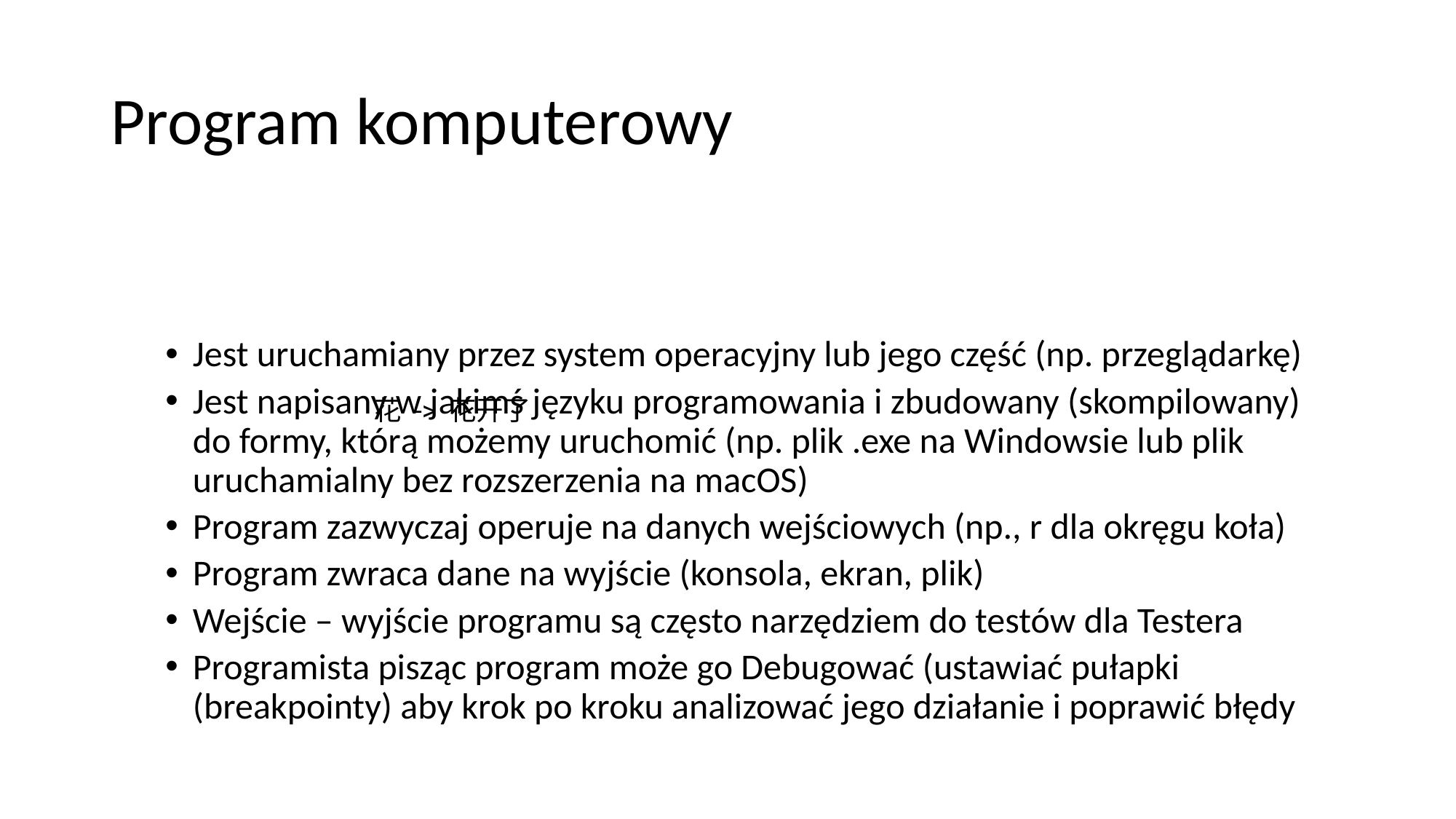

# Program komputerowy

Jest uruchamiany przez system operacyjny lub jego część (np. przeglądarkę)
Jest napisany w jakimś języku programowania i zbudowany (skompilowany) do formy, którą możemy uruchomić (np. plik .exe na Windowsie lub plik uruchamialny bez rozszerzenia na macOS)
Program zazwyczaj operuje na danych wejściowych (np., r dla okręgu koła)
Program zwraca dane na wyjście (konsola, ekran, plik)
Wejście – wyjście programu są często narzędziem do testów dla Testera
Programista pisząc program może go Debugować (ustawiać pułapki (breakpointy) aby krok po kroku analizować jego działanie i poprawić błędy

花 -> 花开了